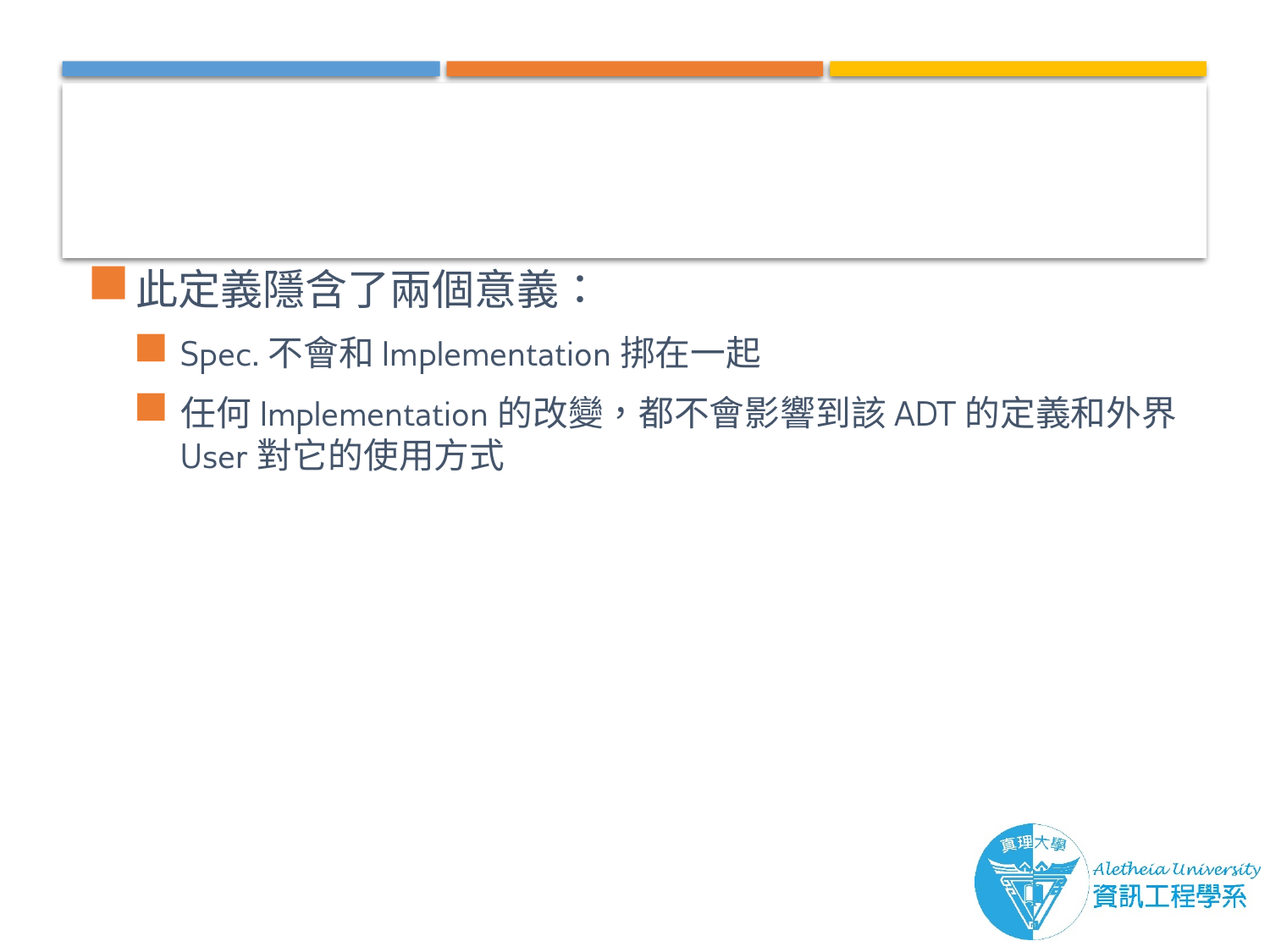

#
此定義隱含了兩個意義：
Spec.不會和Implementation挷在一起
任何Implementation的改變，都不會影響到該ADT的定義和外界User對它的使用方式